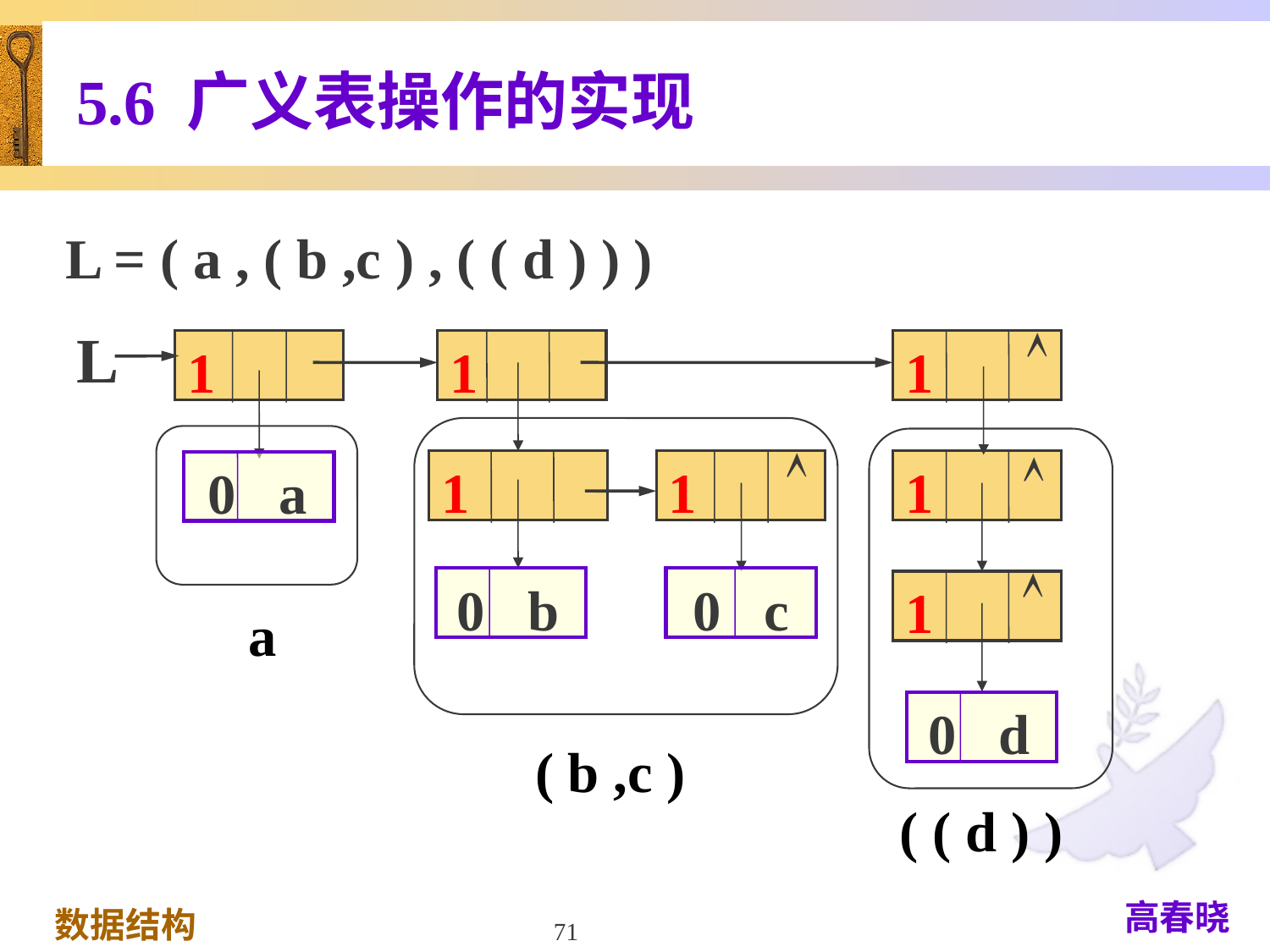

5.6 广义表操作的实现
L = ( a , ( b ,c ) , ( ( d ) ) )
L
∧
1

1

1

∧
∧
1

1

1

0   a

∧

0   b

0   c
1

0   d

a
( b ,c )
( ( d ) )
71